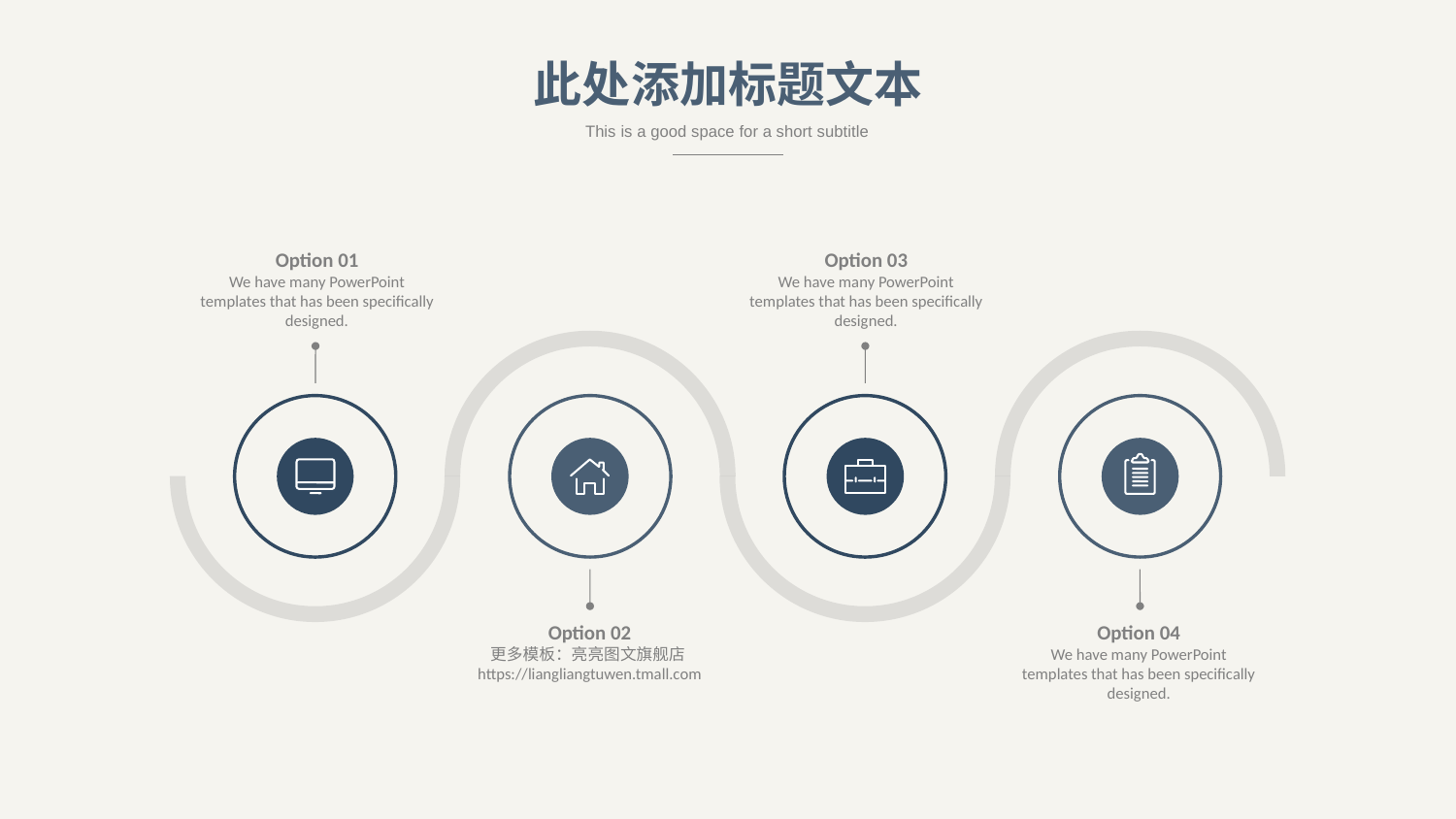

此处添加标题文本
This is a good space for a short subtitle
Option 01
We have many PowerPoint templates that has been specifically designed.
Option 03
We have many PowerPoint templates that has been specifically designed.

Option 02
更多模板：亮亮图文旗舰店https://liangliangtuwen.tmall.com
Option 04
We have many PowerPoint templates that has been specifically designed.